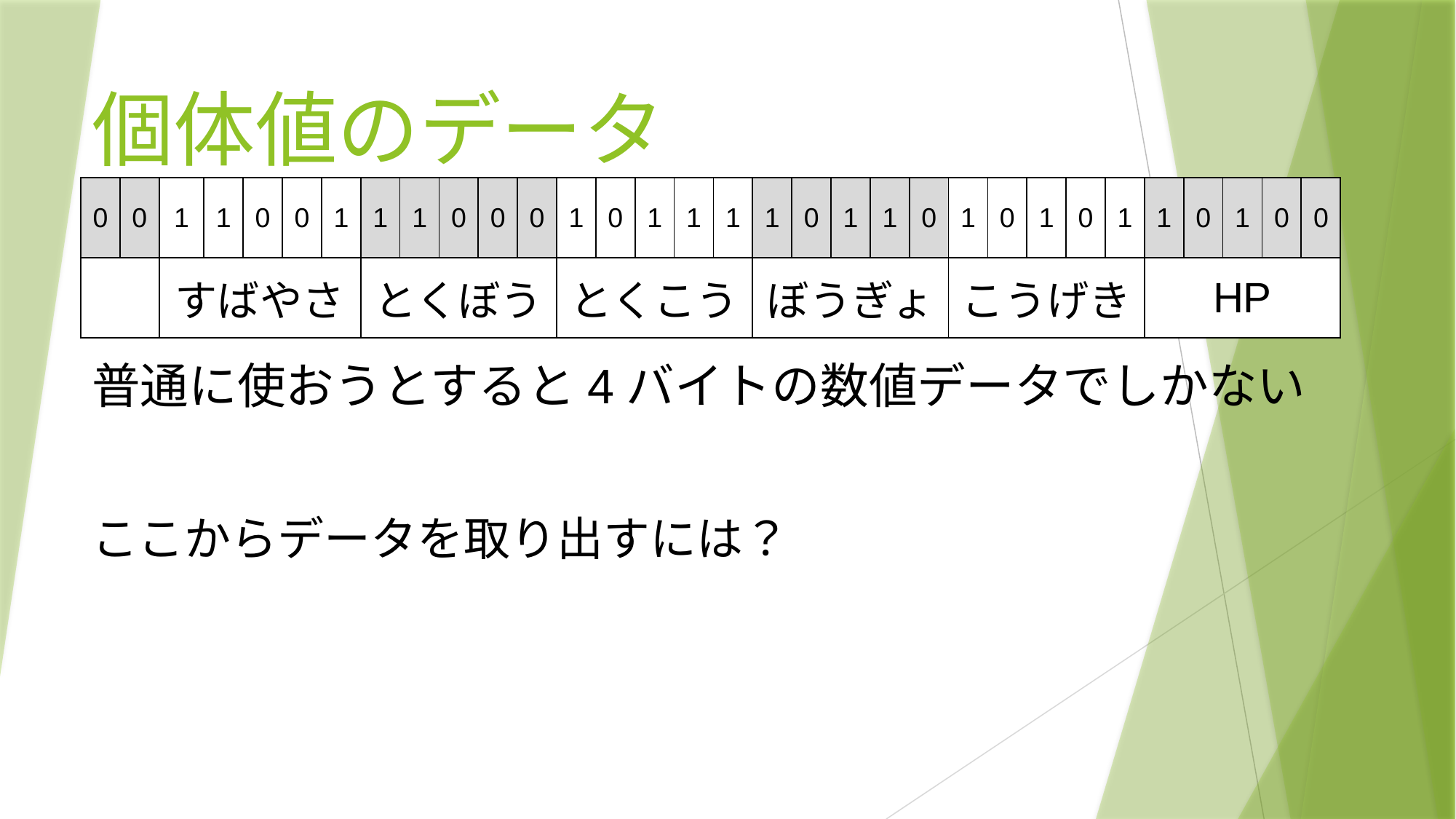

# 個体値のデータ
| 0 | 0 | 1 | 1 | 0 | 0 | 1 | 1 | 1 | 0 | 0 | 0 | 1 | 0 | 1 | 1 | 1 | 1 | 0 | 1 | 1 | 0 | 1 | 0 | 1 | 0 | 1 | 1 | 0 | 1 | 0 | 0 |
| --- | --- | --- | --- | --- | --- | --- | --- | --- | --- | --- | --- | --- | --- | --- | --- | --- | --- | --- | --- | --- | --- | --- | --- | --- | --- | --- | --- | --- | --- | --- | --- |
|  |  | すばやさ |  |  |  |  | とくぼう |  |  |  |  | とくこう |  |  |  |  | ぼうぎょ |  |  |  |  | こうげき |  |  |  |  | HP |  |  |  |  |
普通に使おうとすると4バイトの数値データでしかない
ここからデータを取り出すには？